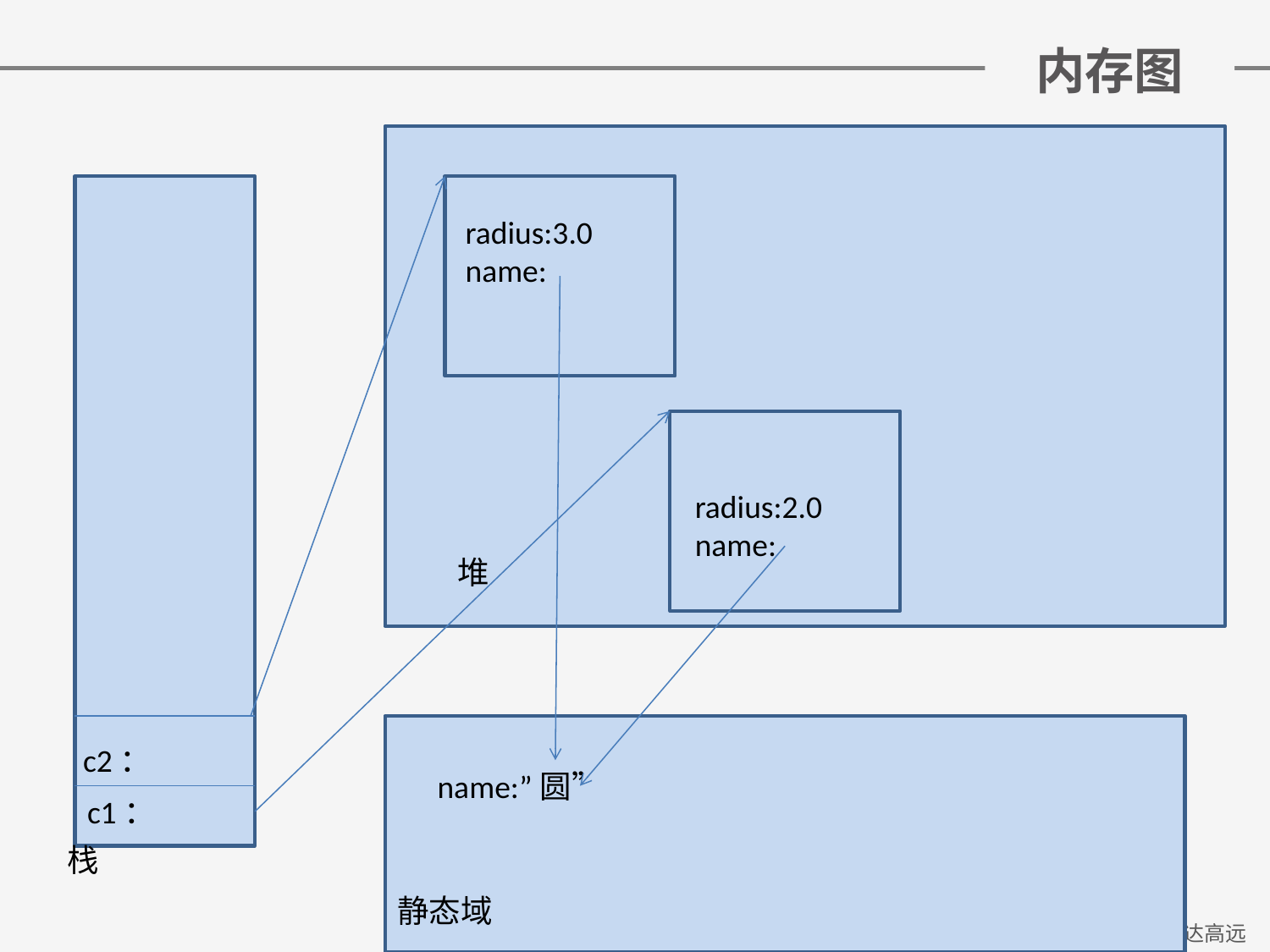

# 内存图

radius:3.0
name:

radius:2.0
name:
堆

c2：
name:”圆”
c1：
栈
静态域